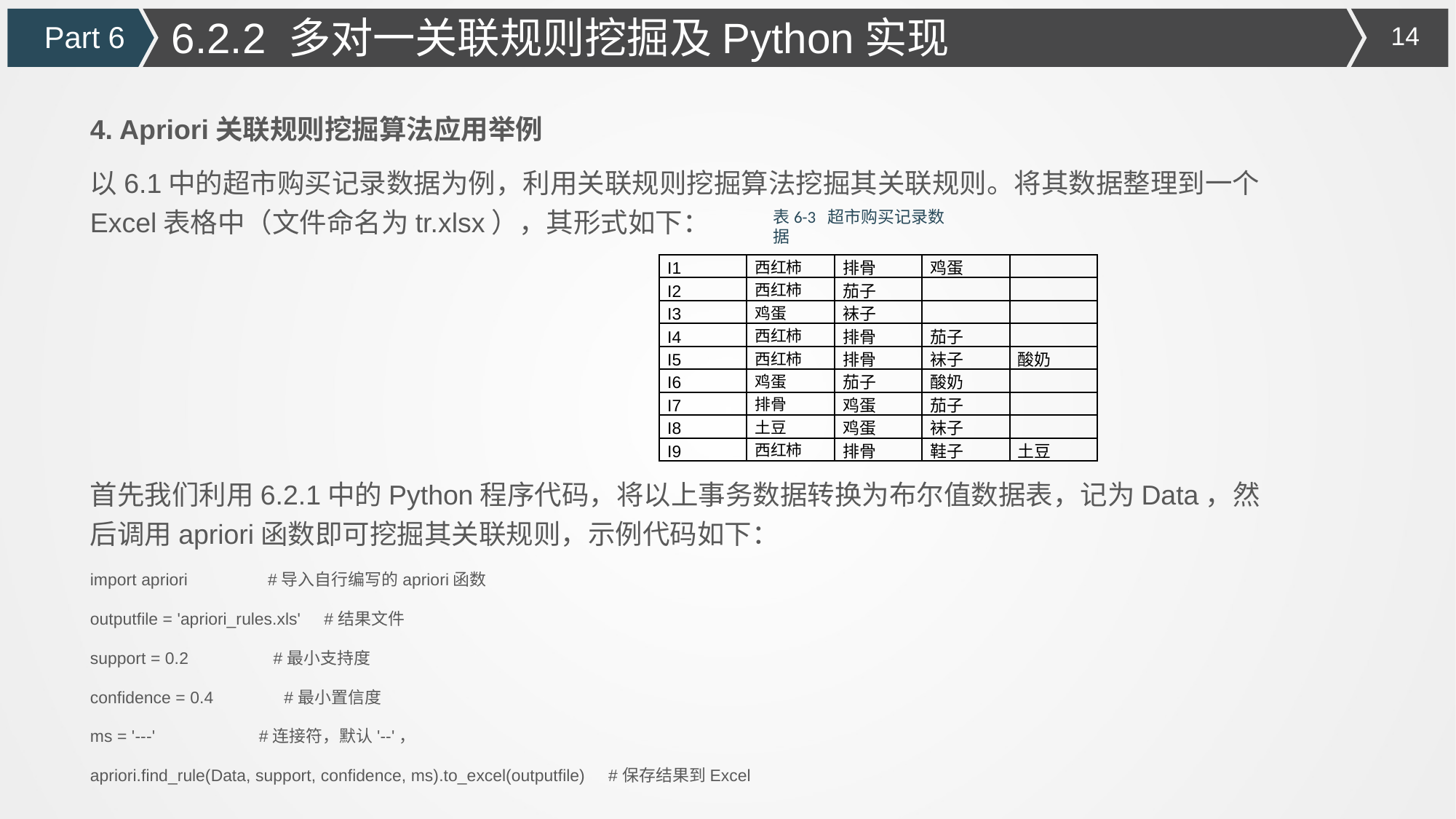

6.2.2 多对一关联规则挖掘及Python实现
Part 6
4. Apriori关联规则挖掘算法应用举例
以6.1中的超市购买记录数据为例，利用关联规则挖掘算法挖掘其关联规则。将其数据整理到一个Excel表格中（文件命名为tr.xlsx），其形式如下：

首先我们利用6.2.1中的Python程序代码，将以上事务数据转换为布尔值数据表，记为Data，然后调用apriori函数即可挖掘其关联规则，示例代码如下：
import apriori                 #导入自行编写的apriori函数
outputfile = 'apriori_rules.xls'     #结果文件
support = 0.2                  #最小支持度
confidence = 0.4               #最小置信度
ms = '---'                      #连接符，默认'--'，
apriori.find_rule(Data, support, confidence, ms).to_excel(outputfile)     #保存结果到Excel

表6-3  超市购买记录数据

| I1 | 西红柿 | 排骨 | 鸡蛋 |  |
| --- | --- | --- | --- | --- |
| I2 | 西红柿 | 茄子 |  |  |
| I3 | 鸡蛋 | 袜子 |  |  |
| I4 | 西红柿 | 排骨 | 茄子 |  |
| I5 | 西红柿 | 排骨 | 袜子 | 酸奶 |
| I6 | 鸡蛋 | 茄子 | 酸奶 |  |
| I7 | 排骨 | 鸡蛋 | 茄子 |  |
| I8 | 土豆 | 鸡蛋 | 袜子 |  |
| I9 | 西红柿 | 排骨 | 鞋子 | 土豆 |